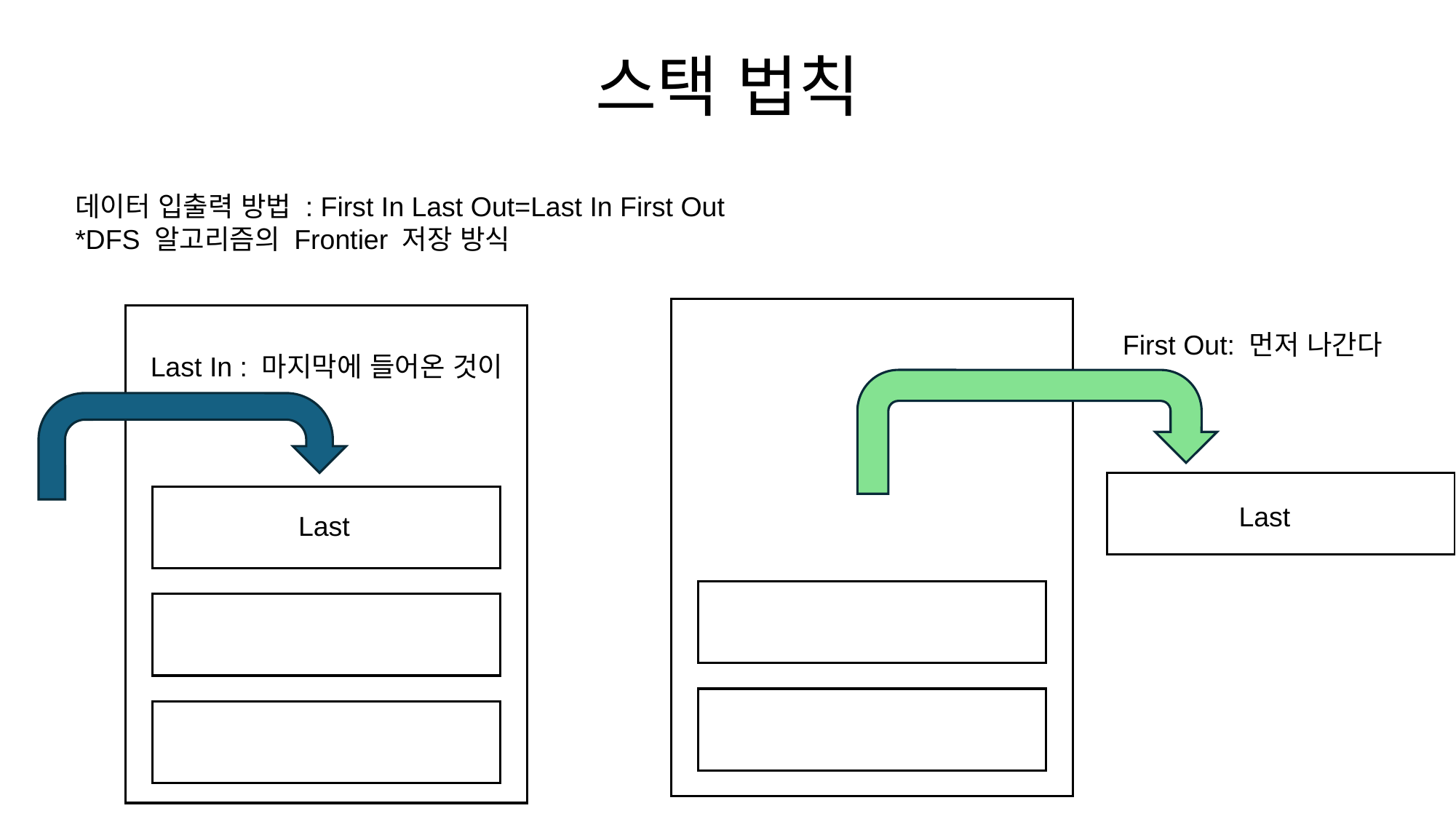

# 스택 법칙
데이터 입출력 방법 : First In Last Out=Last In First Out
*DFS 알고리즘의 Frontier 저장 방식

First Out: 먼저 나간다
Last In : 마지막에 들어온 것이

Last
Last